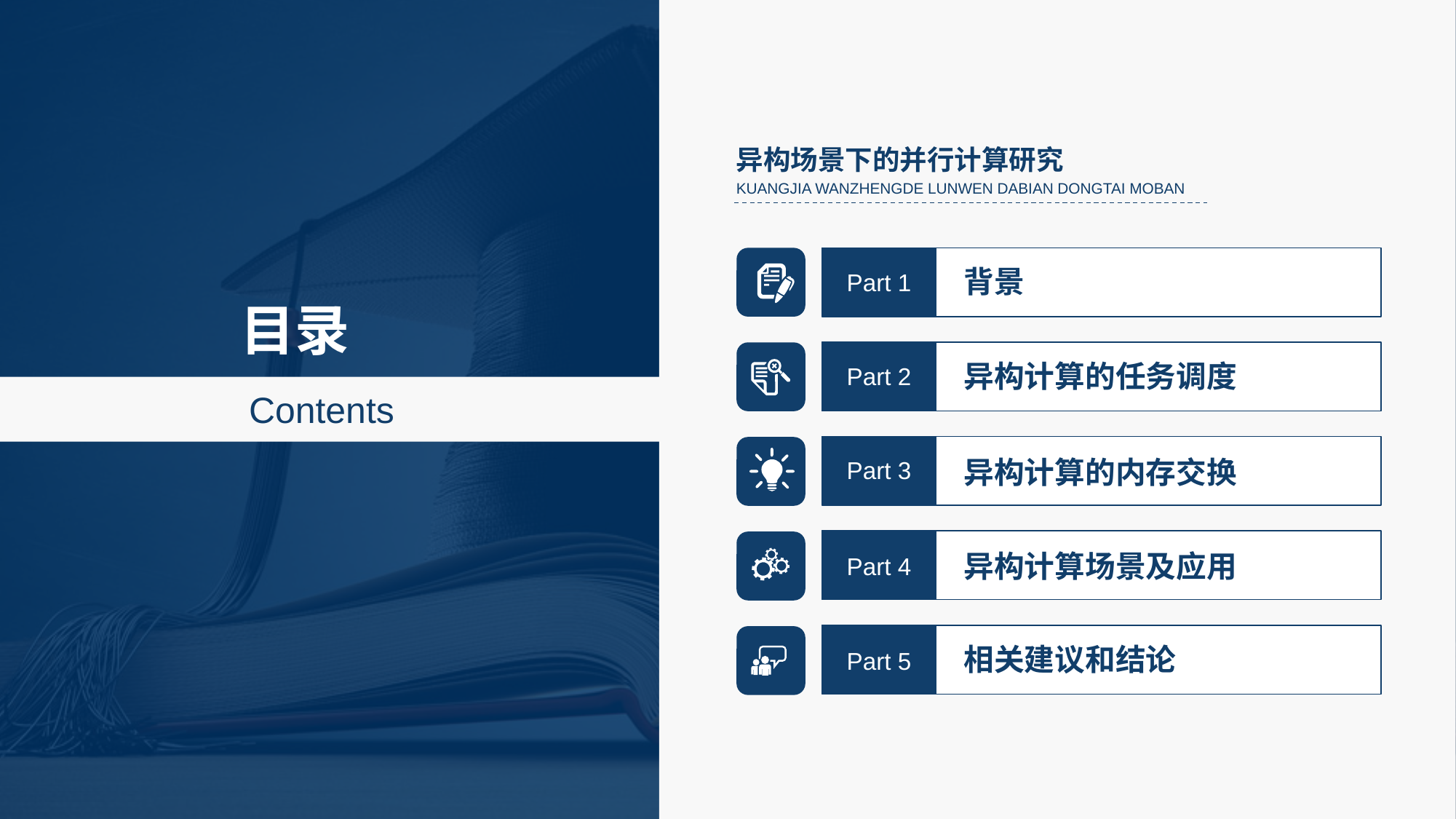

异构场景下的并行计算研究
KUANGJIA WANZHENGDE LUNWEN DABIAN DONGTAI MOBAN

背景
Part 1
目录

异构计算的任务调度
Part 2

Contents

异构计算的内存交换
Part 3

异构计算场景及应用
Part 4

相关建议和结论
Part 5